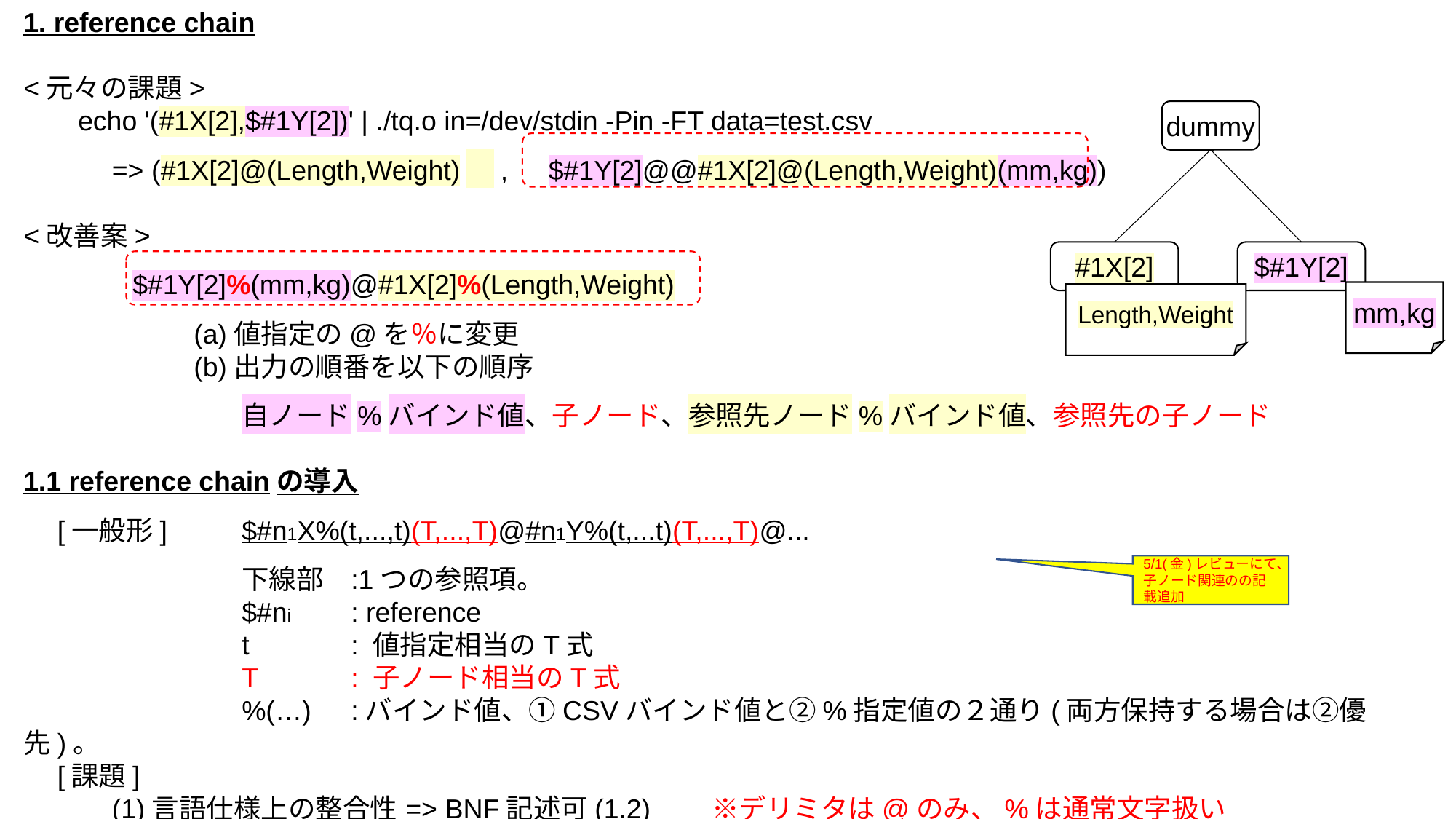

1. reference chain

<元々の課題>
echo '(#1X[2],$#1Y[2])' | ./tq.o in=/dev/stdin -Pin -FT data=test.csv
　=> (#1X[2]@(Length,Weight)　,　$#1Y[2]@@#1X[2]@(Length,Weight)(mm,kg))

<改善案>
$#1Y[2]%(mm,kg)@#1X[2]%(Length,Weight)
　　(a)値指定の@を％に変更
　　(b)出力の順番を以下の順序
	自ノード%バインド値、子ノード、参照先ノード%バインド値、参照先の子ノード

1.1 reference chainの導入
　[一般形]	$#n1X%(t,...,t)(T,...,T)@#n1Y%(t,...t)(T,...,T)@...
		下線部	:1つの参照項。
		$#ni	: reference
		t	: 値指定相当のT式
		T	: 子ノード相当のT式
		%(…)	:バインド値、①CSVバインド値と②%指定値の２通り(両方保持する場合は②優先)。
　[課題]
　(1)言語仕様上の整合性	=> BNF記述可(1.2)　　※デリミタは@のみ、%は通常文字扱い
　(2)T式による内部表現	=> 対応するT式の決定(1.3)
dummy

#1X[2]
$#1Y[2]

mm,kg
Length,Weight
5/1(金)レビューにて、
子ノード関連のの記載追加